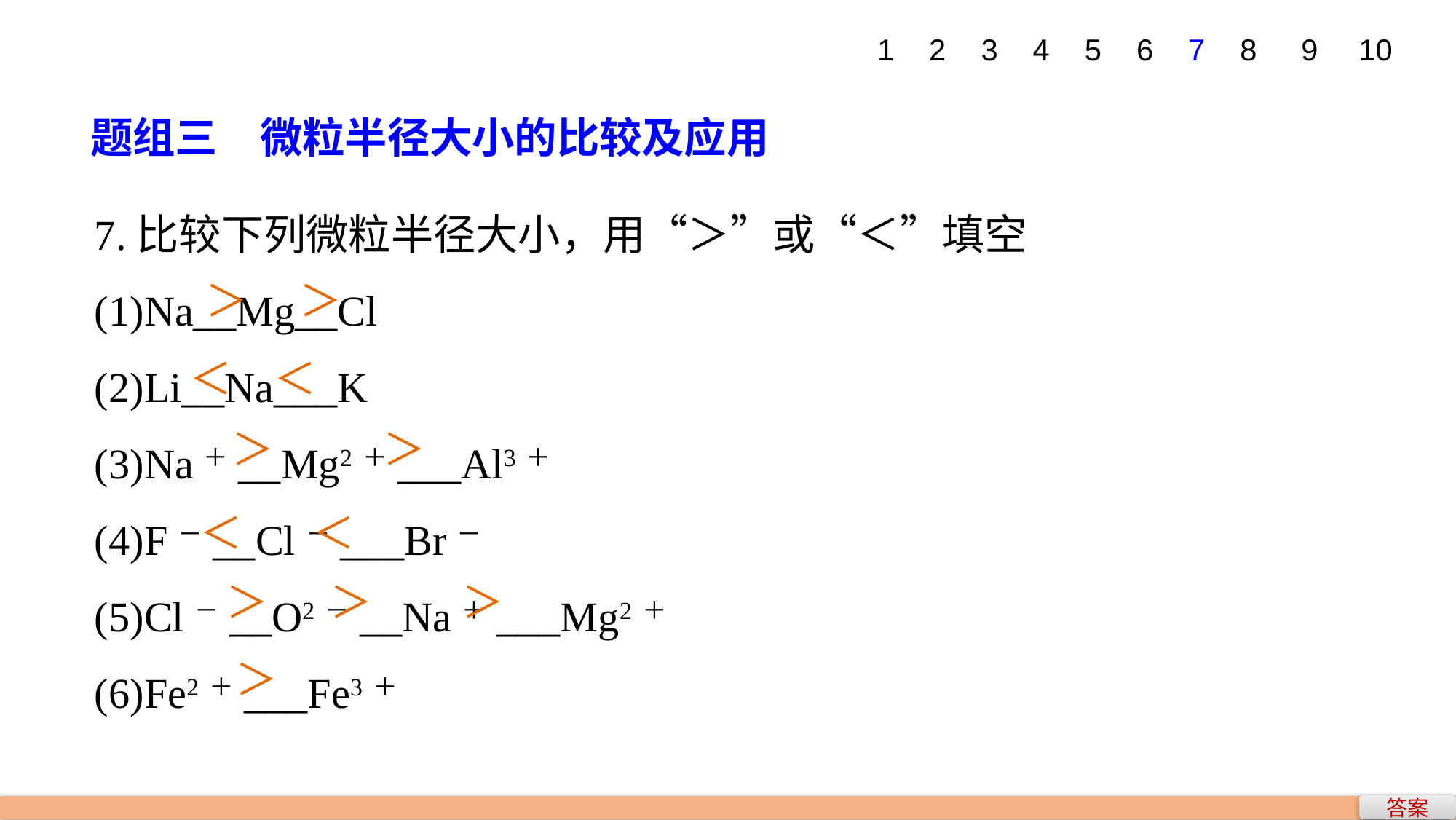

1
2
3
4
5
6
7
8
9
10
题组三　微粒半径大小的比较及应用
7.比较下列微粒半径大小，用“＞”或“＜”填空
(1)Na__Mg__Cl
(2)Li__Na___K
(3)Na＋__Mg2＋___Al3＋
(4)F－__Cl－___Br－
(5)Cl－__O2－__Na＋___Mg2＋
(6)Fe2＋___Fe3＋
＞　 ＞
＜　＜
＞　       ＞
＜　   ＜
＞　  ＞　     ＞
＞
答案